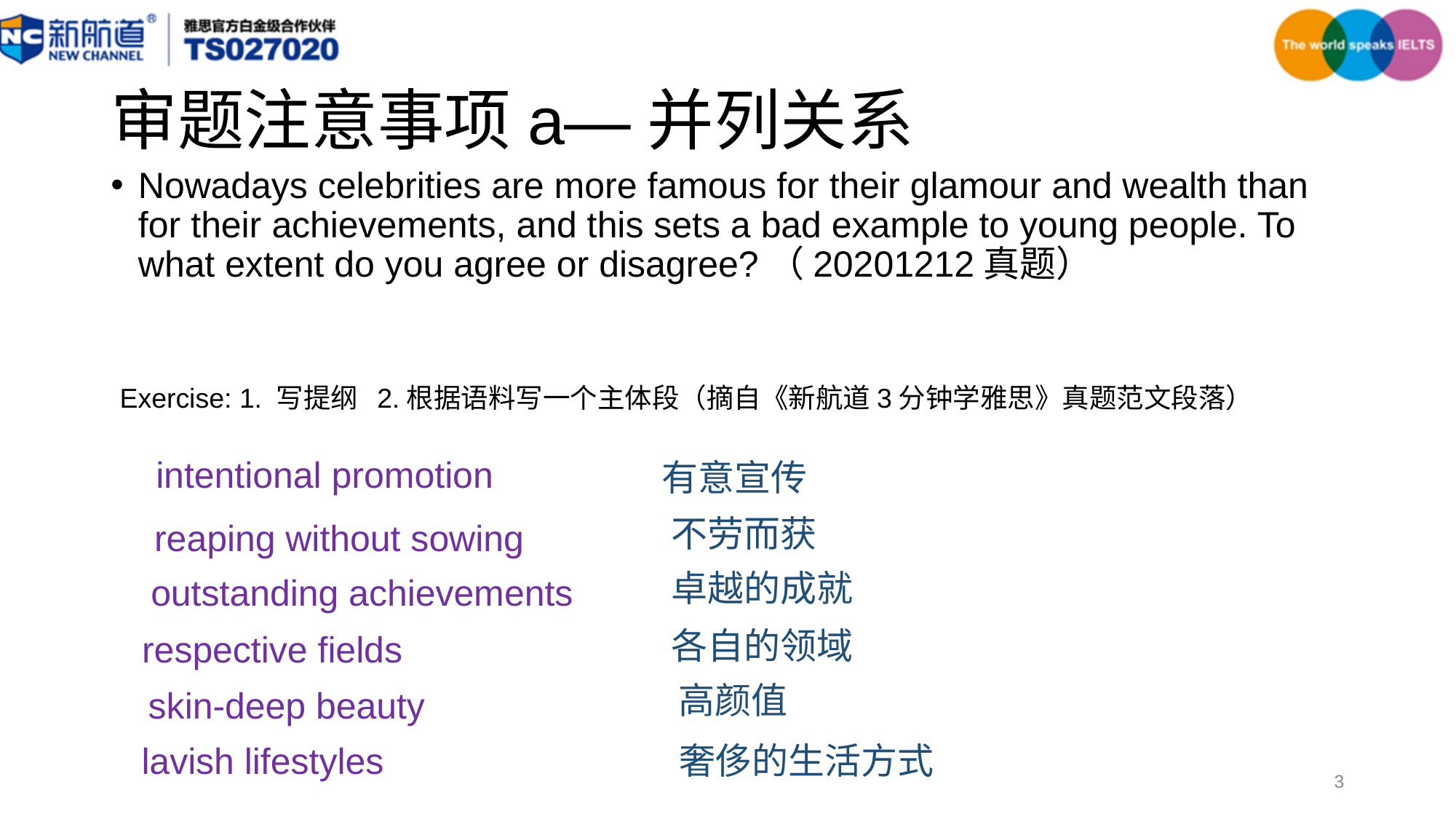

# 审题注意事项a—并列关系
Nowadays celebrities are more famous for their glamour and wealth than for their achievements, and this sets a bad example to young people. To what extent do you agree or disagree?（20201212真题）
Exercise: 1. 写提纲  2.根据语料写一个主体段（摘自《新航道3分钟学雅思》真题范文段落）
intentional promotion
有意宣传
不劳而获
reaping without sowing
卓越的成就
outstanding achievements
各自的领域
respective fields
高颜值
skin-deep beauty
奢侈的生活方式
lavish lifestyles
3